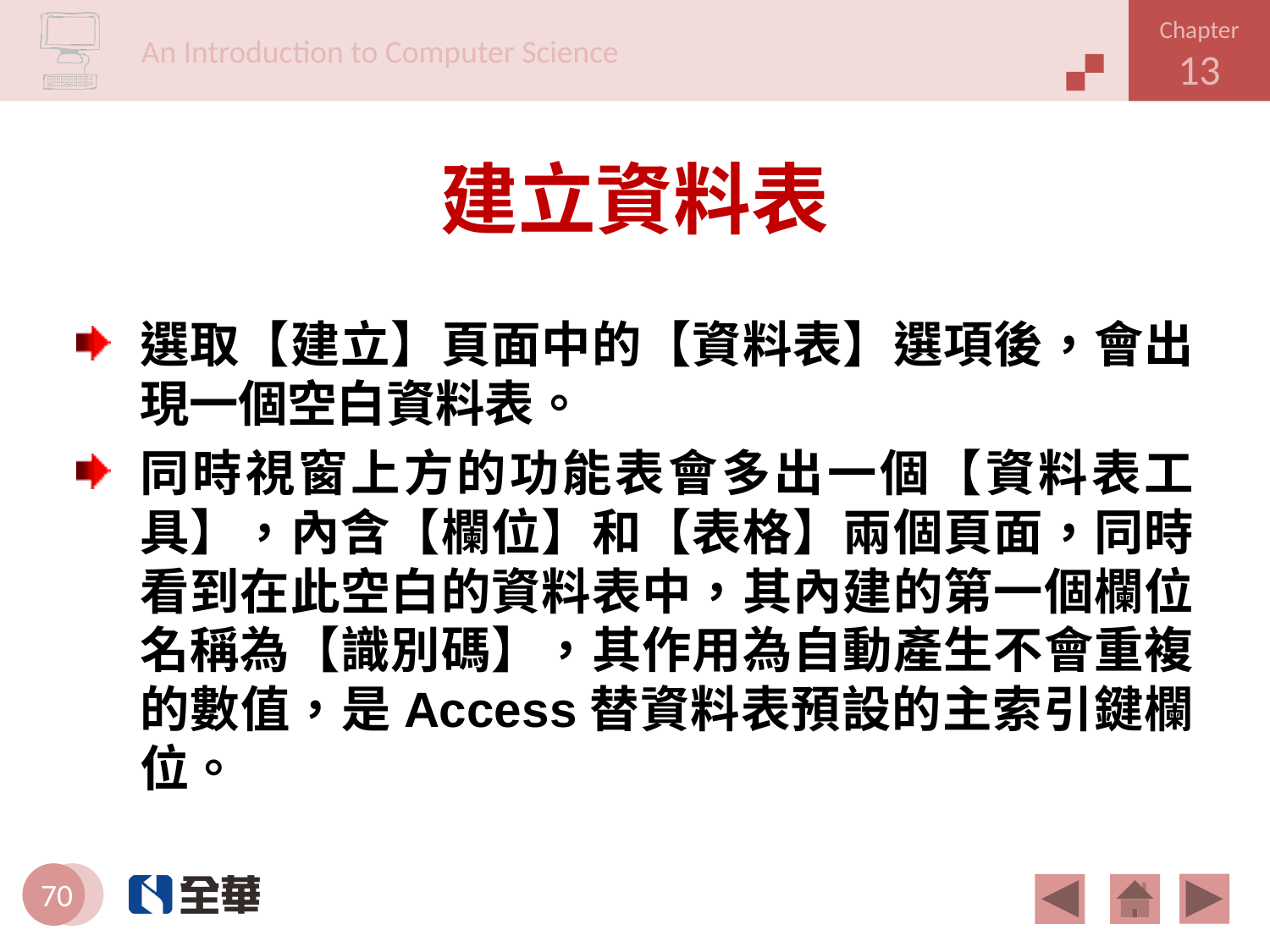

# 建立資料表
選取【建立】頁面中的【資料表】選項後，會出現一個空白資料表。
同時視窗上方的功能表會多出一個【資料表工具】，內含【欄位】和【表格】兩個頁面，同時看到在此空白的資料表中，其內建的第一個欄位名稱為【識別碼】，其作用為自動產生不會重複的數值，是Access替資料表預設的主索引鍵欄位。